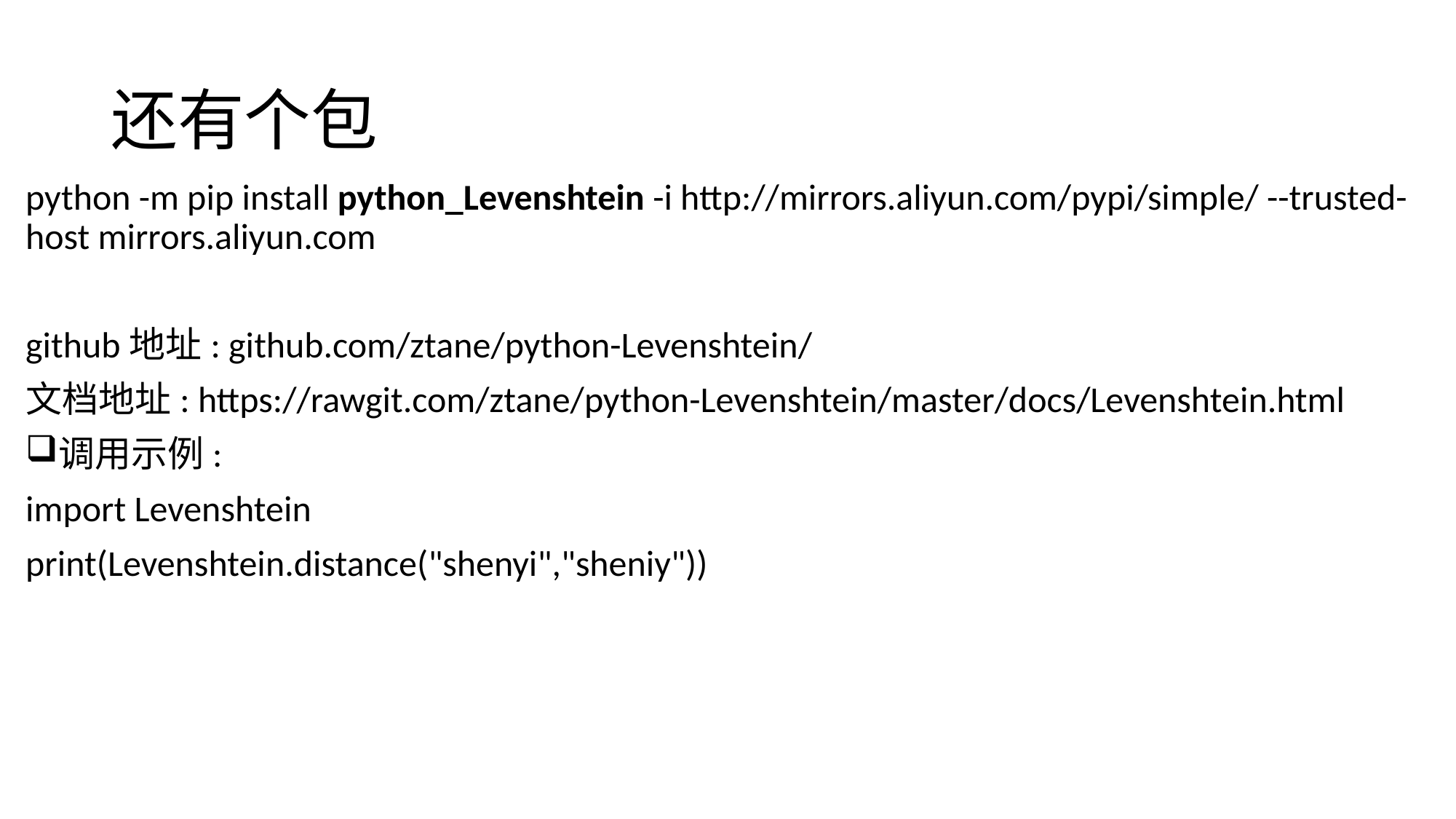

# 还有个包
python -m pip install python_Levenshtein -i http://mirrors.aliyun.com/pypi/simple/ --trusted-host mirrors.aliyun.com

github地址: github.com/ztane/python-Levenshtein/
文档地址: https://rawgit.com/ztane/python-Levenshtein/master/docs/Levenshtein.html
调用示例:
import Levenshtein
print(Levenshtein.distance("shenyi","sheniy"))